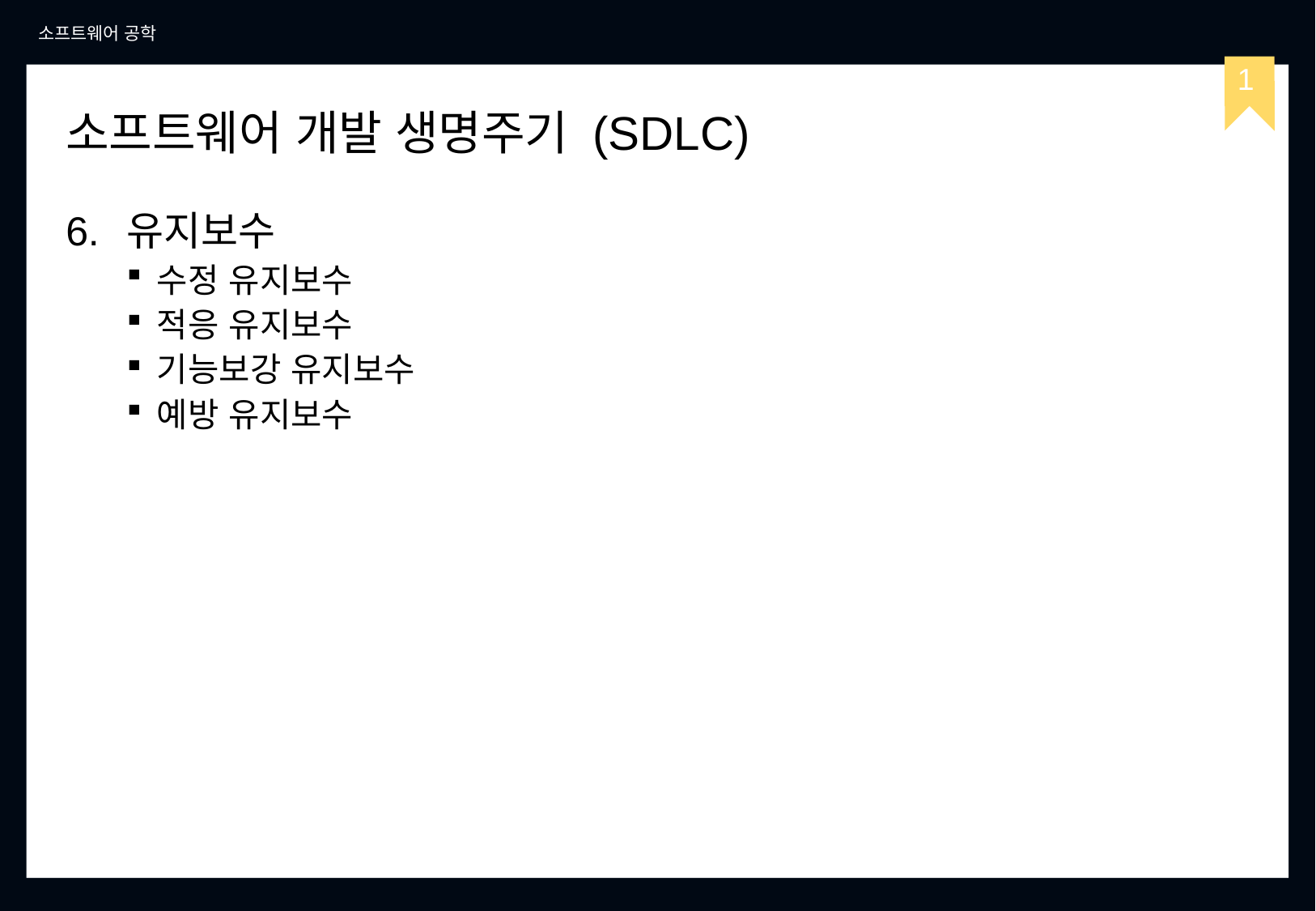

소프트웨어 공학
1
# 소프트웨어 개발 생명주기 (SDLC)
유지보수
수정 유지보수
적응 유지보수
기능보강 유지보수
예방 유지보수